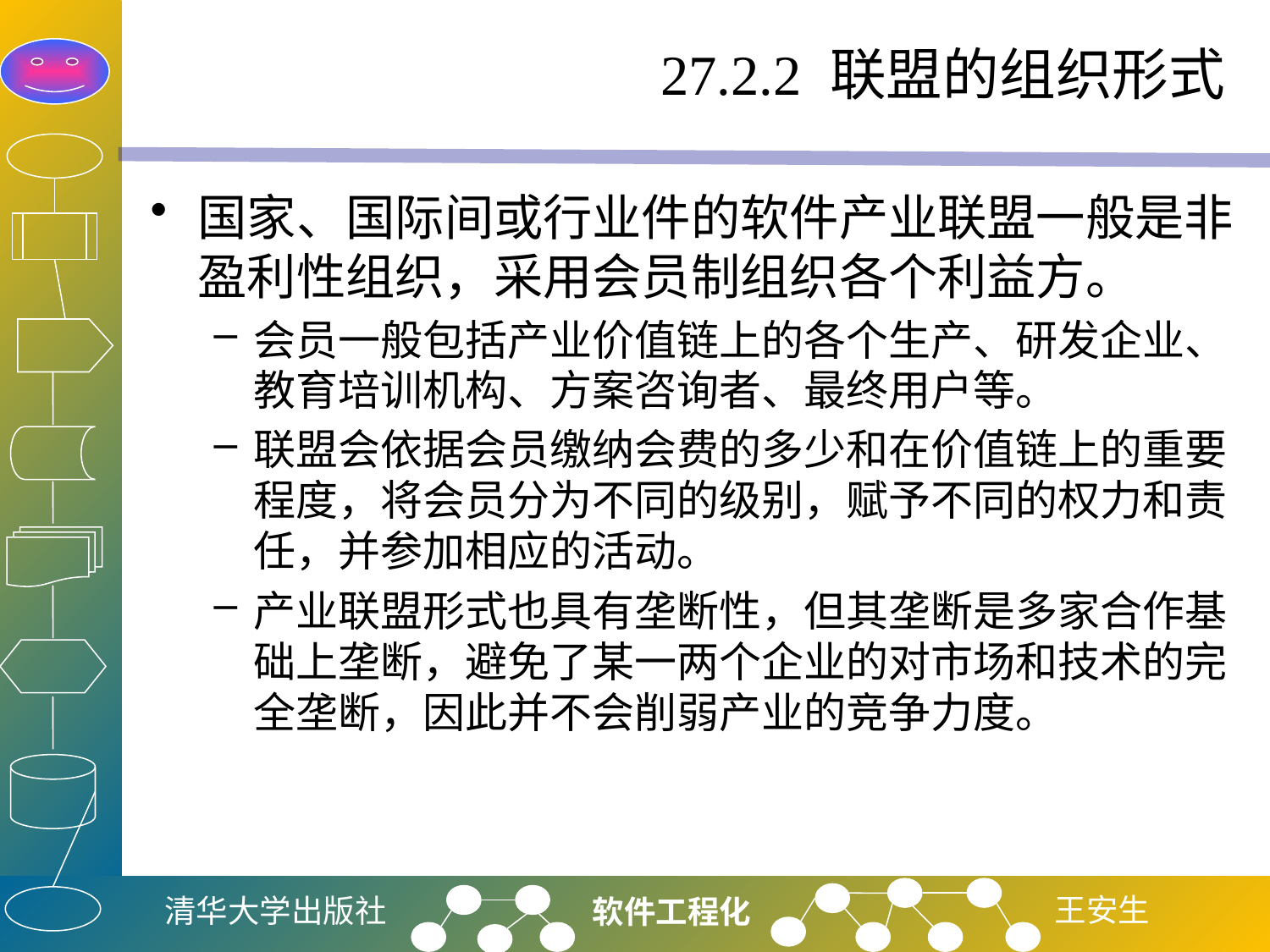

# 27.2.2 联盟的组织形式
国家、国际间或行业件的软件产业联盟一般是非盈利性组织，采用会员制组织各个利益方。
会员一般包括产业价值链上的各个生产、研发企业、教育培训机构、方案咨询者、最终用户等。
联盟会依据会员缴纳会费的多少和在价值链上的重要程度，将会员分为不同的级别，赋予不同的权力和责任，并参加相应的活动。
产业联盟形式也具有垄断性，但其垄断是多家合作基础上垄断，避免了某一两个企业的对市场和技术的完全垄断，因此并不会削弱产业的竞争力度。